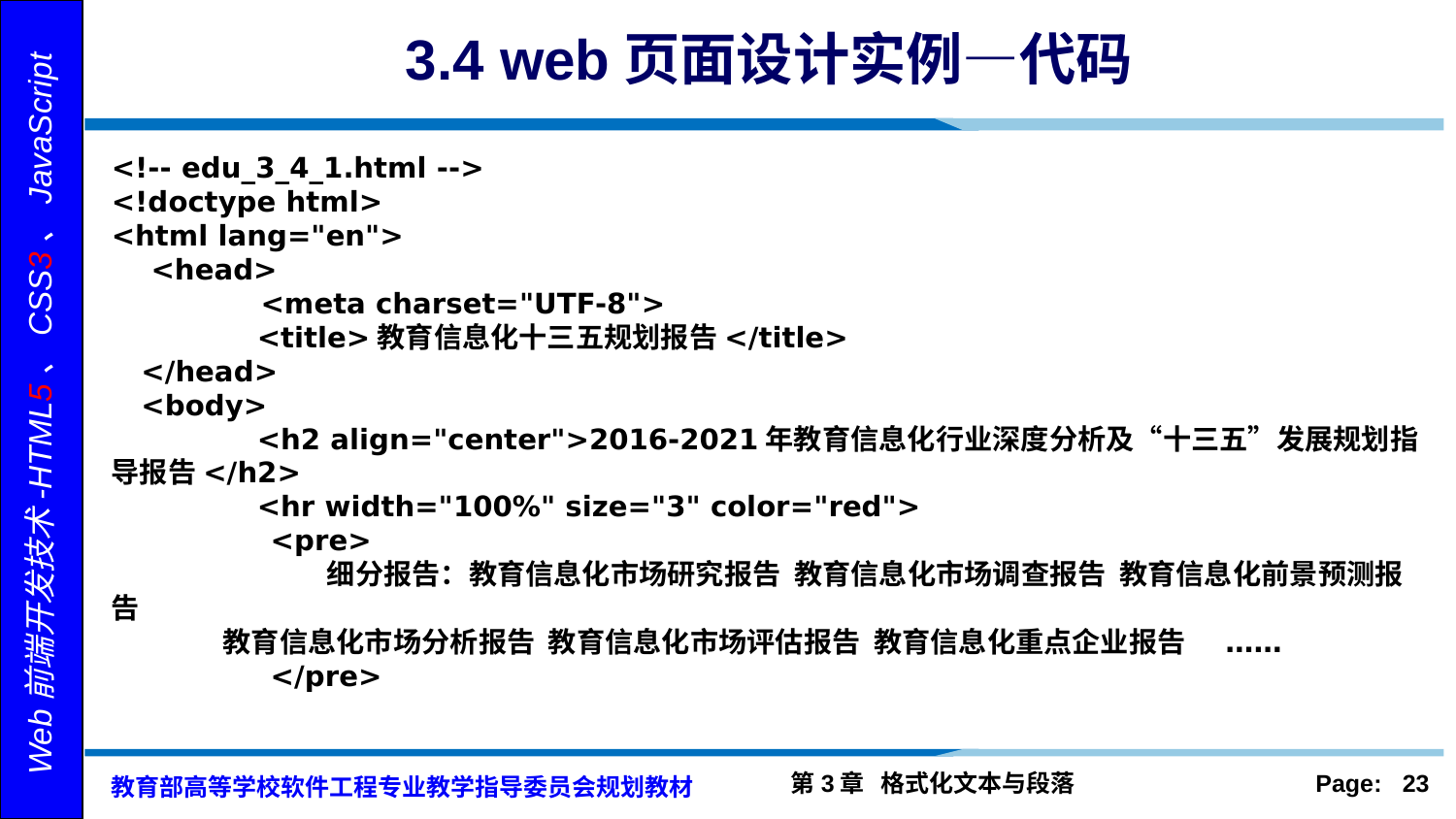

# 3.4 web页面设计实例—代码
<!-- edu_3_4_1.html -->
<!doctype html>
<html lang="en">
    <head>
               <meta charset="UTF-8">
	<title>教育信息化十三五规划报告</title>
   </head>
   <body>
	<h2 align="center">2016-2021年教育信息化行业深度分析及“十三五”发展规划指导报告</h2>
	<hr width="100%" size="3" color="red">
                <pre>
                     细分报告：教育信息化市场研究报告  教育信息化市场调查报告  教育信息化前景预测报告
                教育信息化市场分析报告  教育信息化市场评估报告  教育信息化重点企业报告      ……
                </pre>